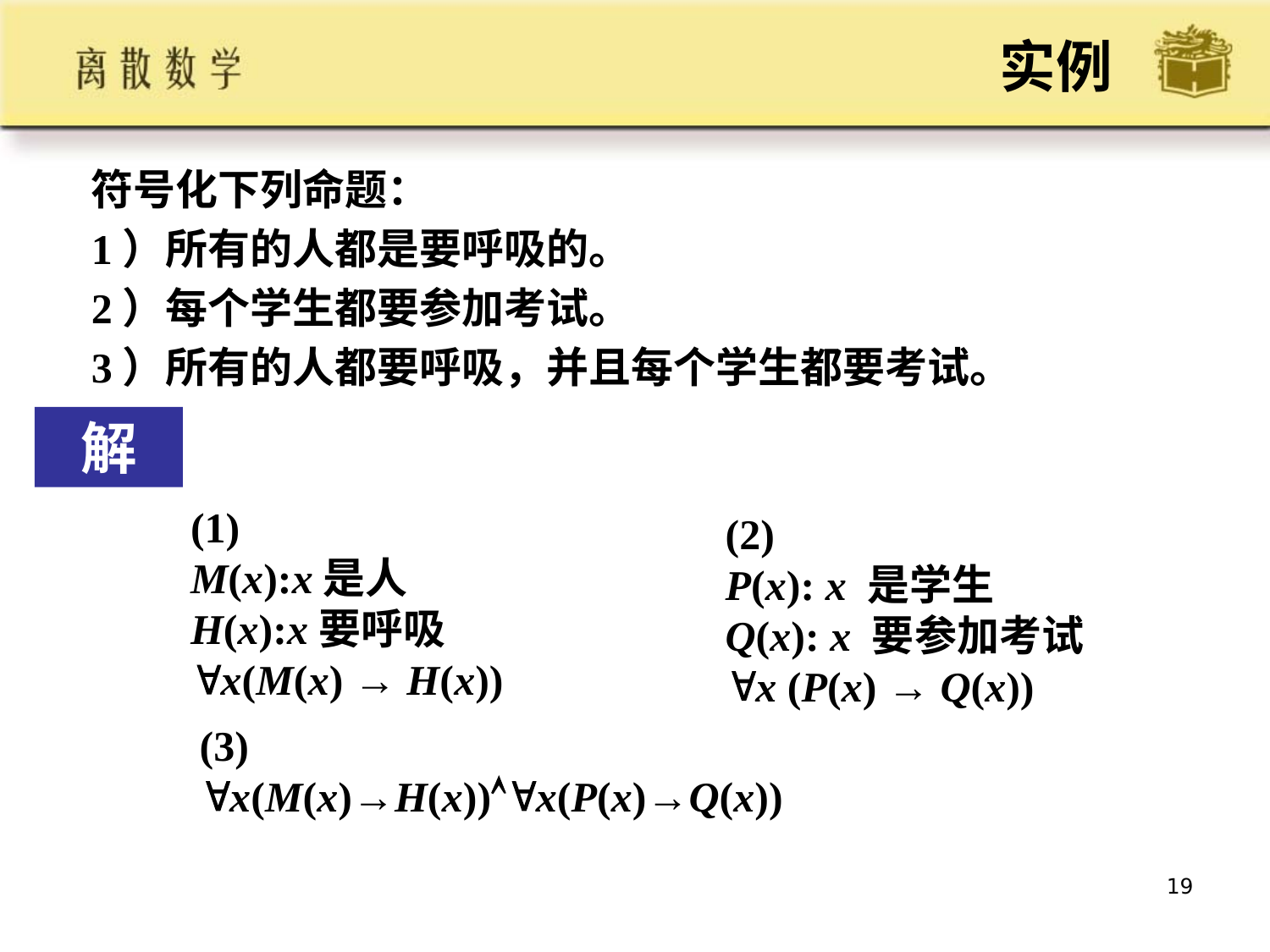

# 实例
符号化下列命题：
1）所有的人都是要呼吸的。
2）每个学生都要参加考试。
3）所有的人都要呼吸，并且每个学生都要考试。
解
(1)
M(x):x是人
H(x):x要呼吸
∀x(M(x) → H(x))
(2)
P(x): x 是学生
Q(x): x 要参加考试
∀x (P(x) → Q(x))
(3)
∀x(M(x)→H(x))∧∀x(P(x)→Q(x))

19